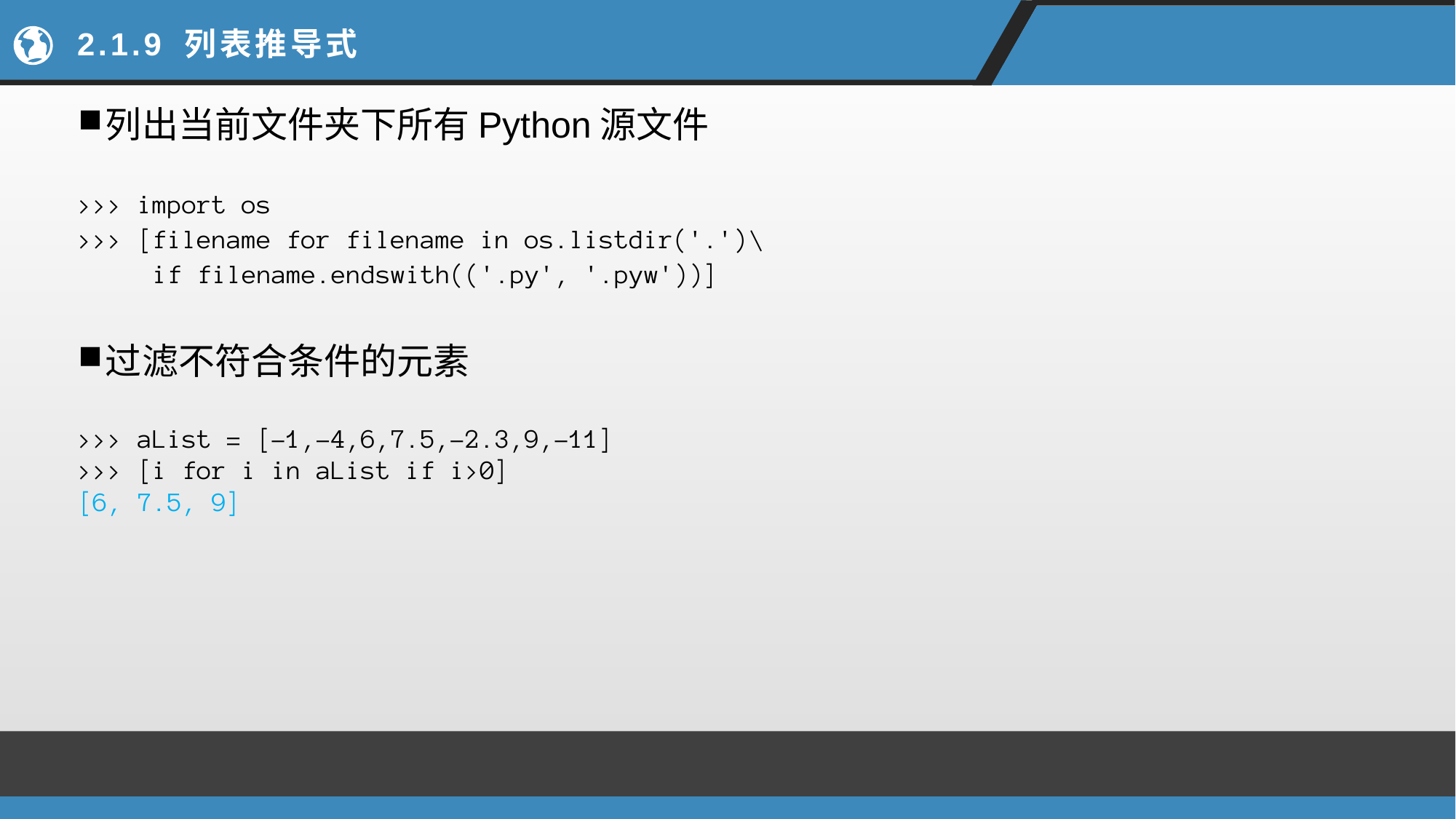

# 2.1.9 列表推导式

列出当前文件夹下所有Python源文件

>>> import os
>>> [filename for filename in os.listdir('.')\
     if filename.endswith(('.py', '.pyw'))]

过滤不符合条件的元素

>>> aList = [-1,-4,6,7.5,-2.3,9,-11]
>>> [i for i in aList if i>0]
[6, 7.5, 9]